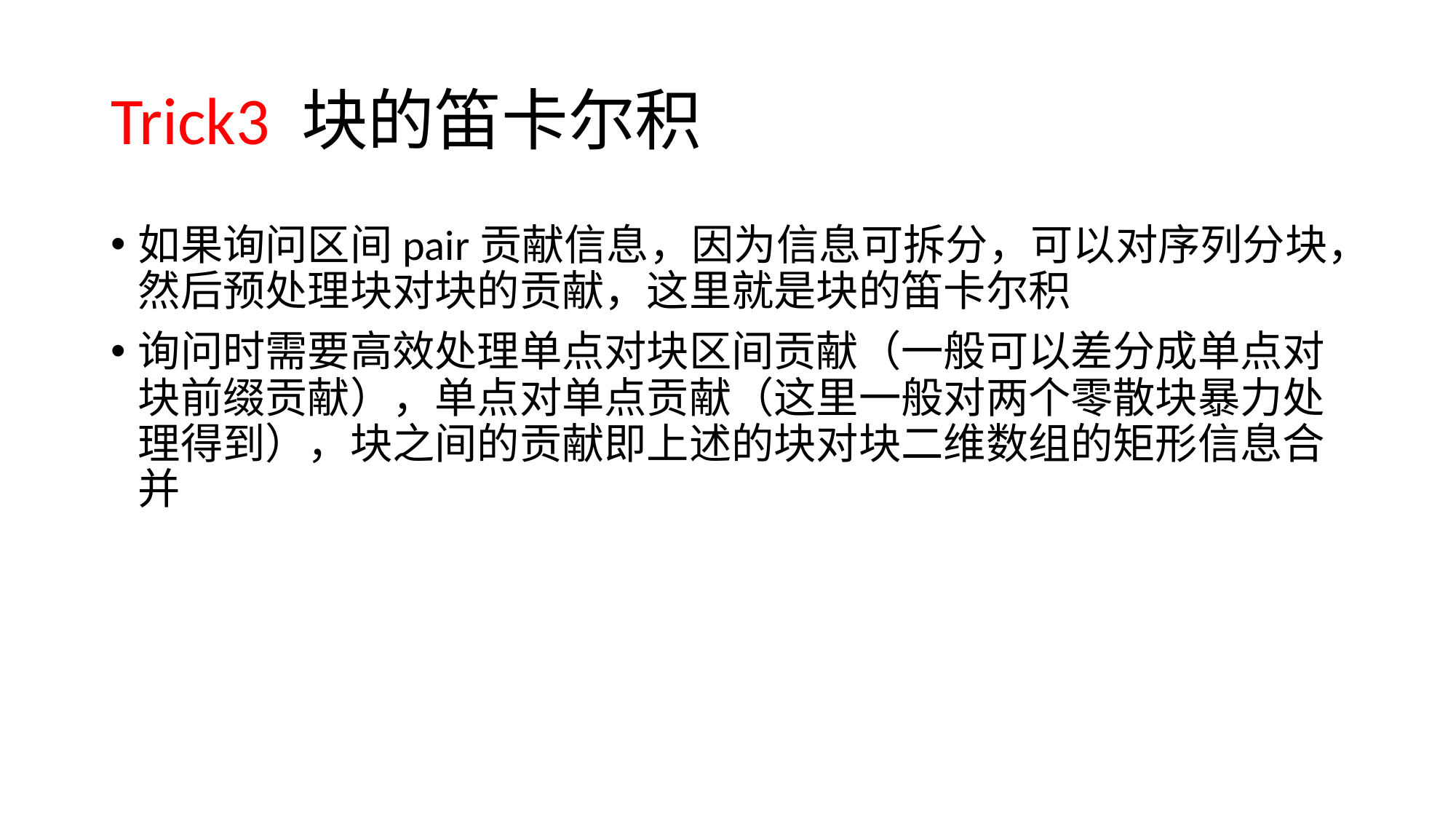

# Trick3 块的笛卡尔积
如果询问区间pair贡献信息，因为信息可拆分，可以对序列分块，然后预处理块对块的贡献，这里就是块的笛卡尔积
询问时需要高效处理单点对块区间贡献（一般可以差分成单点对块前缀贡献），单点对单点贡献（这里一般对两个零散块暴力处理得到），块之间的贡献即上述的块对块二维数组的矩形信息合并